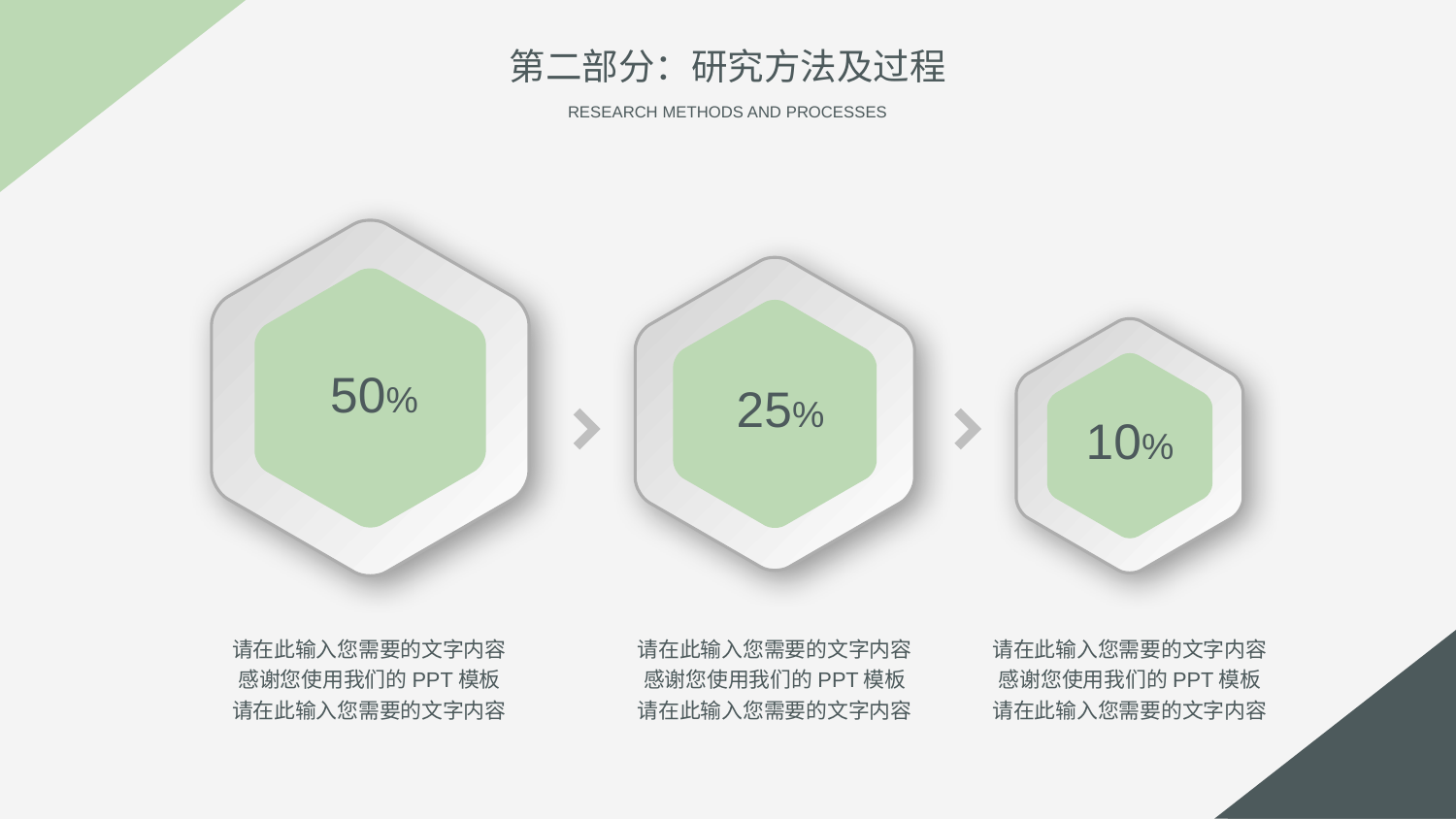

第二部分：研究方法及过程
RESEARCH METHODS AND PROCESSES

50%

25%
10%

请在此输入您需要的文字内容
感谢您使用我们的PPT模板
请在此输入您需要的文字内容
请在此输入您需要的文字内容
感谢您使用我们的PPT模板
请在此输入您需要的文字内容
请在此输入您需要的文字内容
感谢您使用我们的PPT模板
请在此输入您需要的文字内容